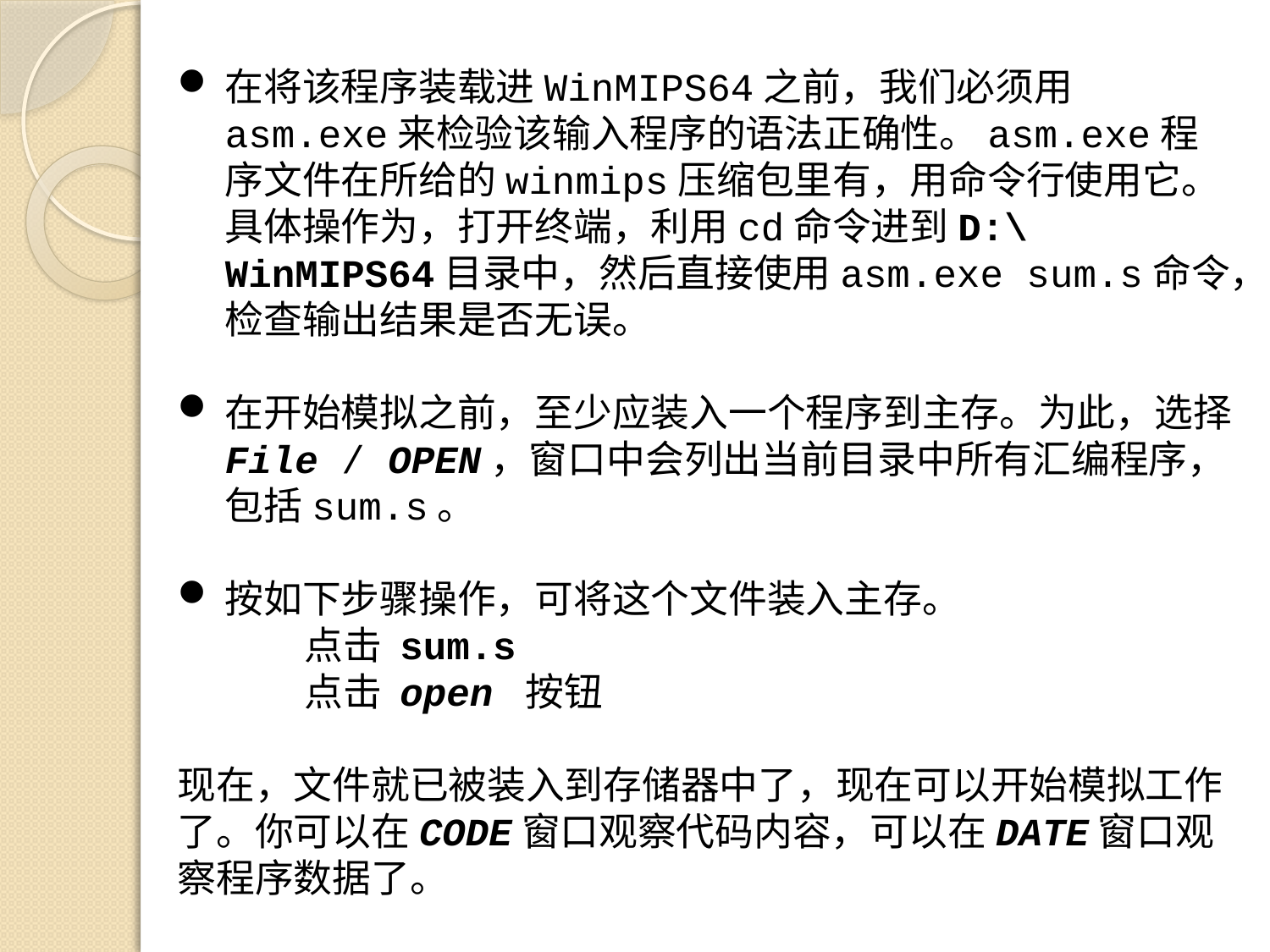

在将该程序装载进WinMIPS64之前，我们必须用asm.exe来检验该输入程序的语法正确性。asm.exe程序文件在所给的winmips压缩包里有，用命令行使用它。具体操作为，打开终端，利用cd命令进到D:\ WinMIPS64目录中，然后直接使用asm.exe sum.s命令，检查输出结果是否无误。

在开始模拟之前，至少应装入一个程序到主存。为此，选择File / OPEN，窗口中会列出当前目录中所有汇编程序，包括sum.s。

按如下步骤操作，可将这个文件装入主存。
	点击 sum.s
	点击 open 按钮

现在，文件就已被装入到存储器中了，现在可以开始模拟工作了。你可以在CODE窗口观察代码内容，可以在DATE窗口观察程序数据了。